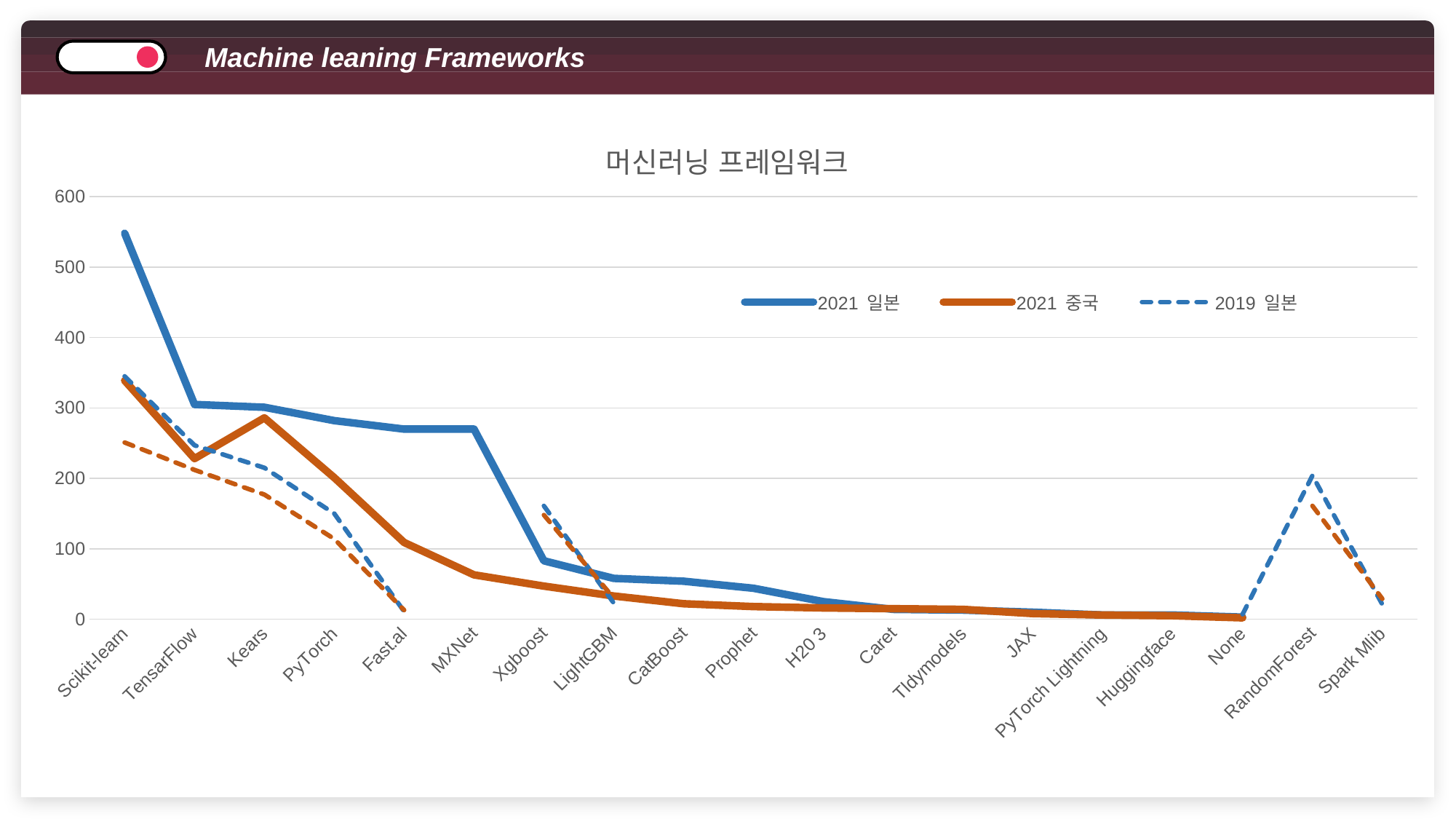

Machine leaning Frameworks

### Chart: 머신러닝 프레임워크

| Category | 2021 일본 | 2021 중국 | 2019 일본 | 2019 중국 |
|---|---|---|---|---|
| Scikit-learn | 548.0 | 339.0 | 345.0 | 251.0 |
| TensarFlow | 305.0 | 228.0 | 247.0 | 212.0 |
| Kears | 301.0 | 286.0 | 215.0 | 177.0 |
| PyTorch | 282.0 | 201.0 | 150.0 | 114.0 |
| Fast.al | 270.0 | 109.0 | 11.0 | 13.0 |
| MXNet | 270.0 | 63.0 | None | None |
| Xgboost | 83.0 | 47.0 | 161.0 | 148.0 |
| LightGBM | 58.0 | 33.0 | 23.0 | 30.0 |
| CatBoost | 54.0 | 22.0 | None | None |
| Prophet | 44.0 | 18.0 | None | None |
| H20 3 | 25.0 | 16.0 | None | None |
| Caret | 14.0 | 15.0 | 128.0 | 95.0 |
| Tldymodels | 13.0 | 14.0 | None | None |
| JAX | 10.0 | 8.0 | None | None |
| PyTorch Lightning | 6.0 | 6.0 | None | None |
| Huggingface | 6.0 | 5.0 | None | None |
| None | 3.0 | 2.0 | 7.0 | None |
| RandomForest | None | None | 204.0 | 161.0 |
| Spark Mlib | None | None | 21.0 | 29.0 |